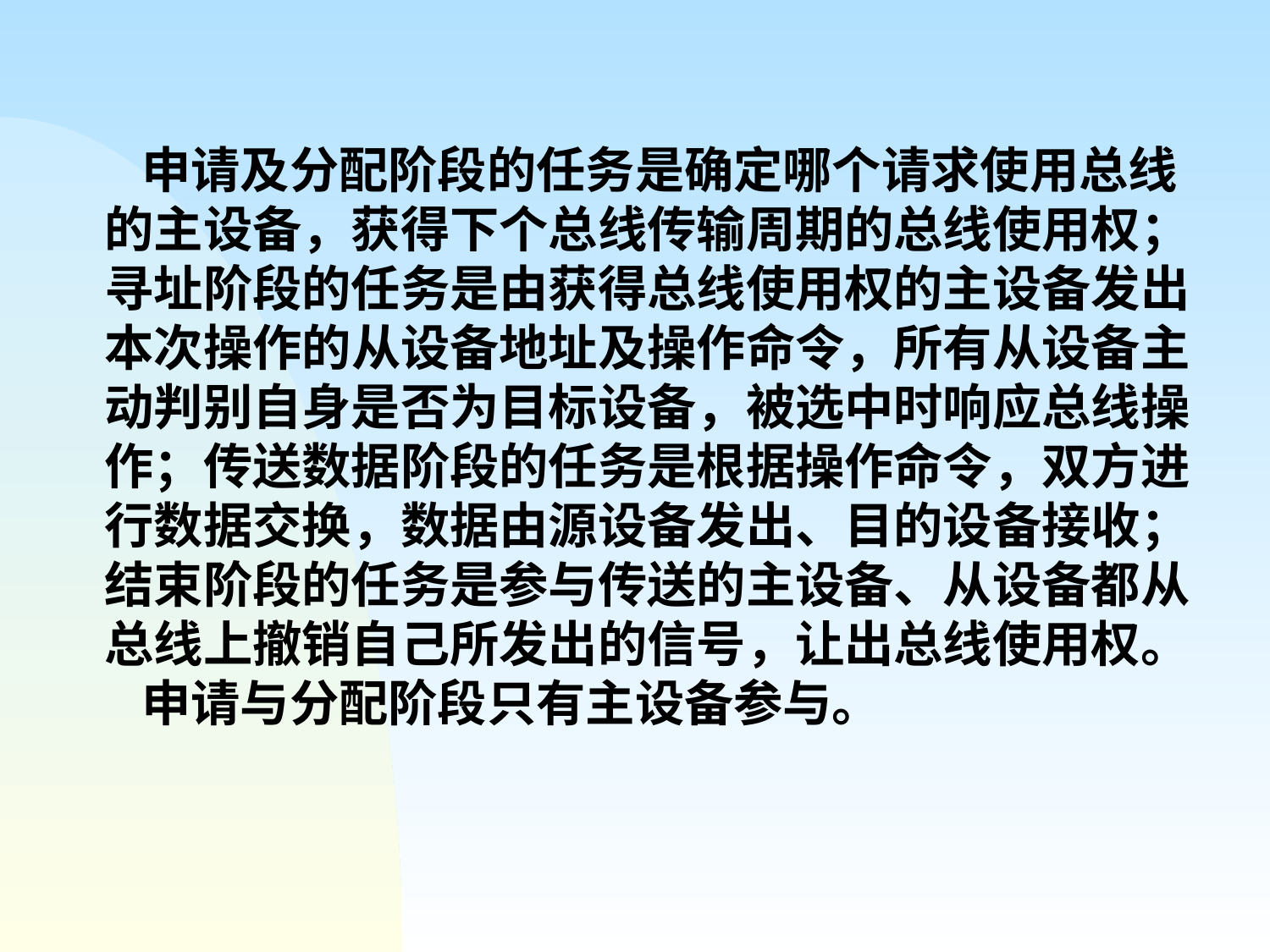

申请及分配阶段的任务是确定哪个请求使用总线的主设备，获得下个总线传输周期的总线使用权；寻址阶段的任务是由获得总线使用权的主设备发出本次操作的从设备地址及操作命令，所有从设备主动判别自身是否为目标设备，被选中时响应总线操作；传送数据阶段的任务是根据操作命令，双方进行数据交换，数据由源设备发出、目的设备接收；结束阶段的任务是参与传送的主设备、从设备都从总线上撤销自己所发出的信号，让出总线使用权。
申请与分配阶段只有主设备参与。
134